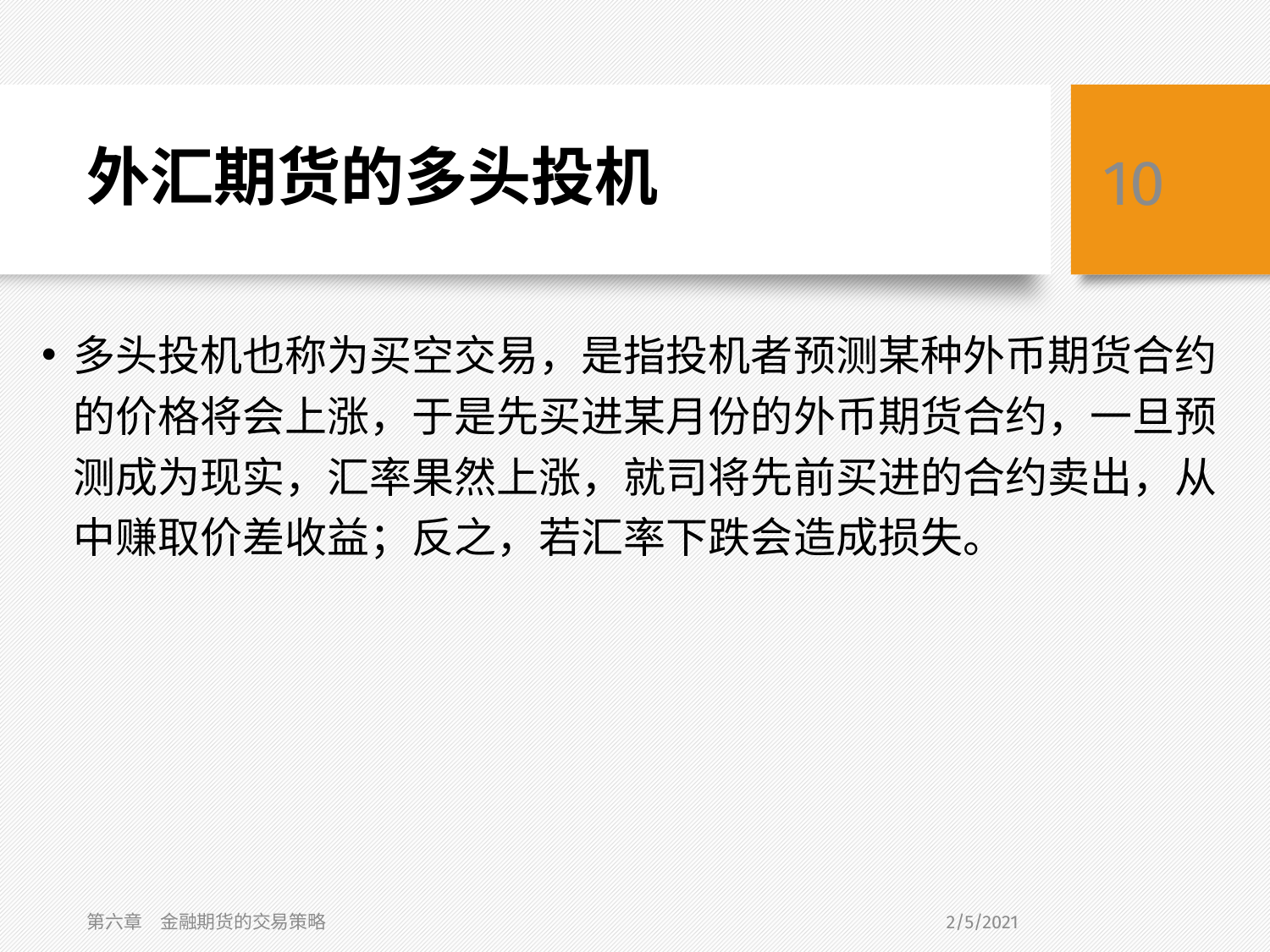

# 外汇期货的多头投机
10
多头投机也称为买空交易，是指投机者预测某种外币期货合约的价格将会上涨，于是先买进某月份的外币期货合约，一旦预测成为现实，汇率果然上涨，就司将先前买进的合约卖出，从中赚取价差收益；反之，若汇率下跌会造成损失。

2/5/2021
第六章　金融期货的交易策略